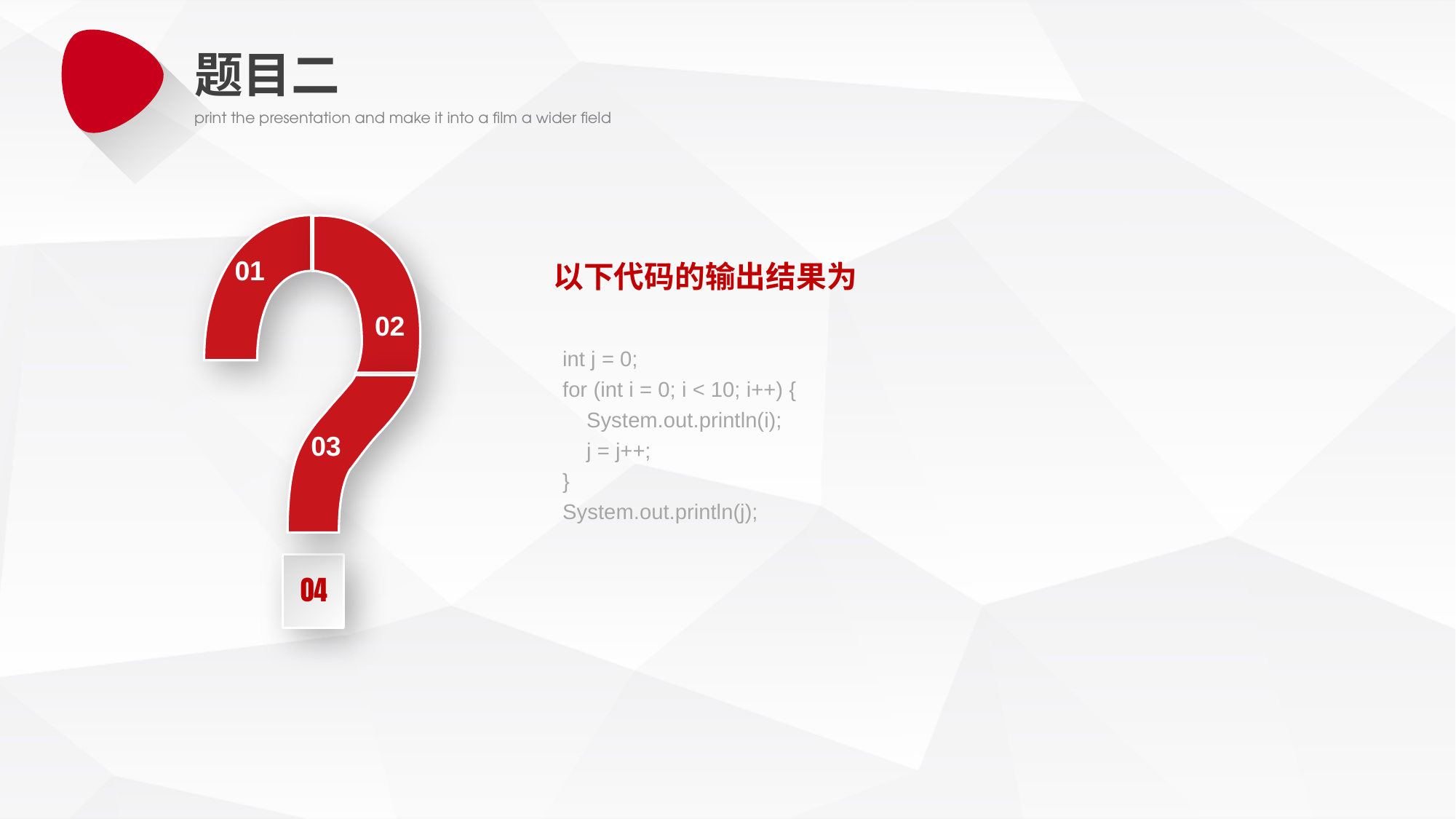

题目二
print the presentation and make it into a film a wider field

01
02
03
04
以下代码的输出结果为
        int j = 0;
        for (int i = 0; i < 10; i++) {
            System.out.println(i);
            j = j++;
        }
        System.out.println(j);